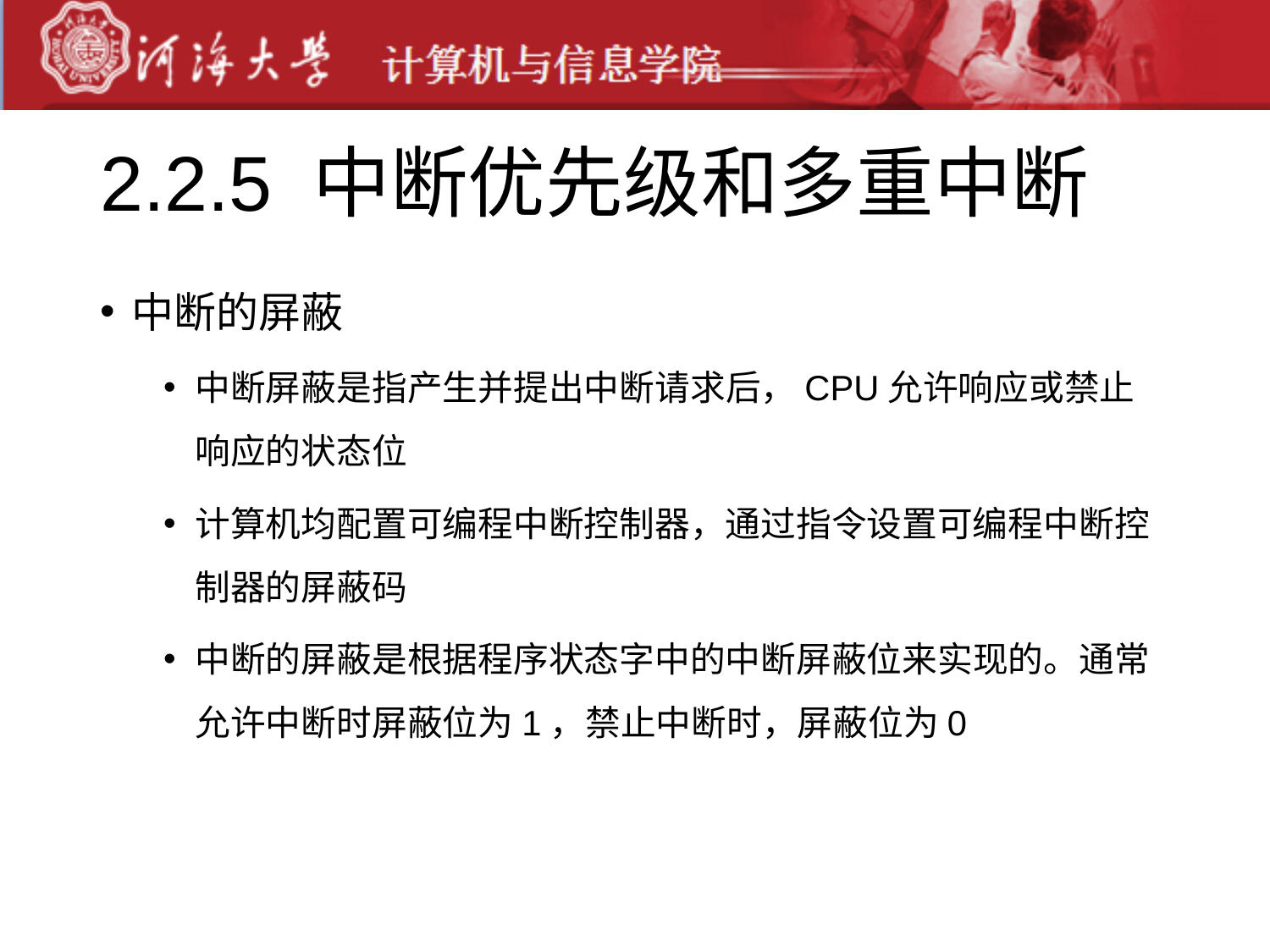

# 2.2.5 中断优先级和多重中断
中断的屏蔽
中断屏蔽是指产生并提出中断请求后，CPU允许响应或禁止响应的状态位
计算机均配置可编程中断控制器，通过指令设置可编程中断控制器的屏蔽码
中断的屏蔽是根据程序状态字中的中断屏蔽位来实现的。通常允许中断时屏蔽位为1，禁止中断时，屏蔽位为0